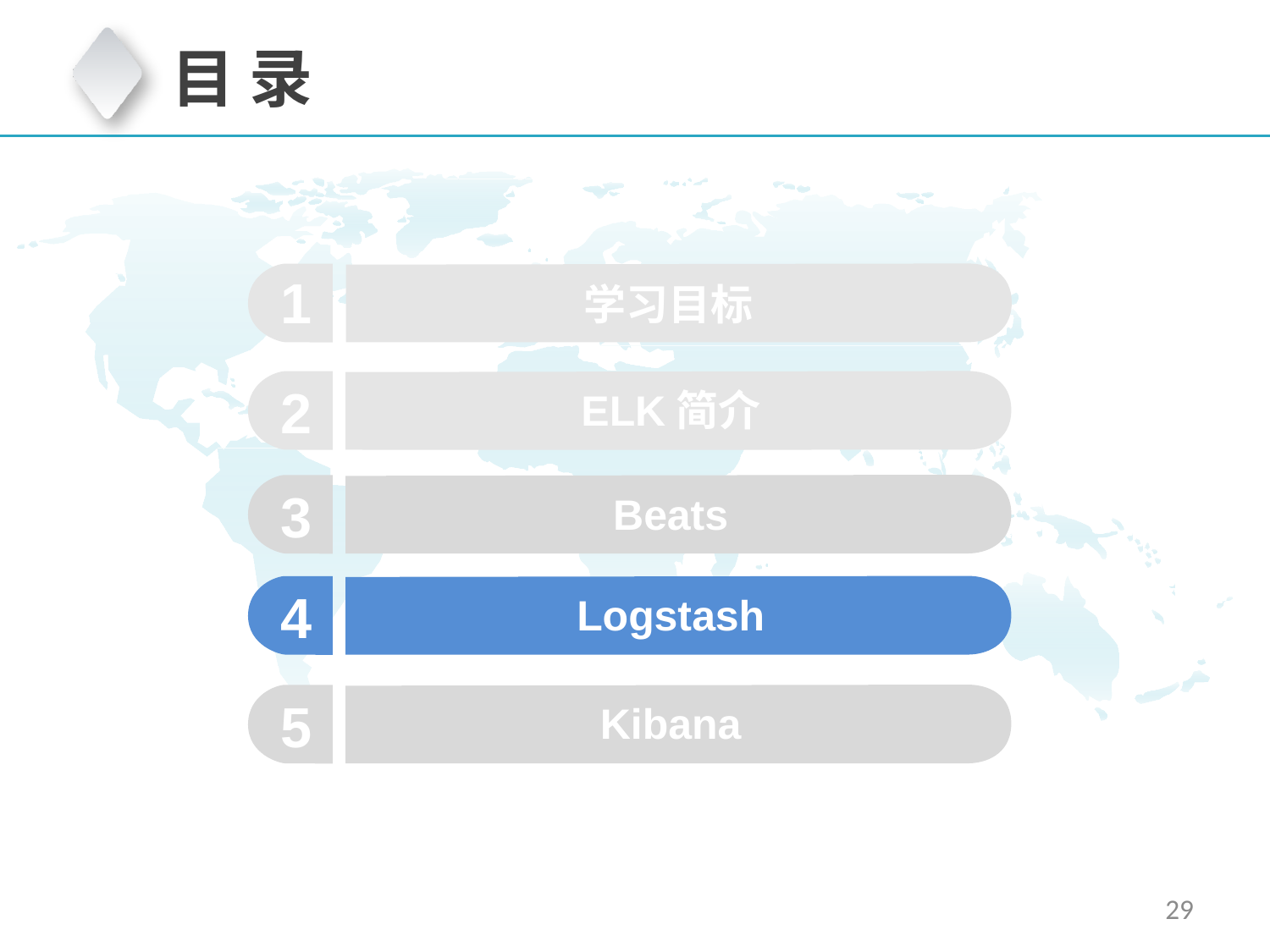

目 录

1

学习目标

2

ELK简介

3
Beats

4
Logstash

5
Kibana
29